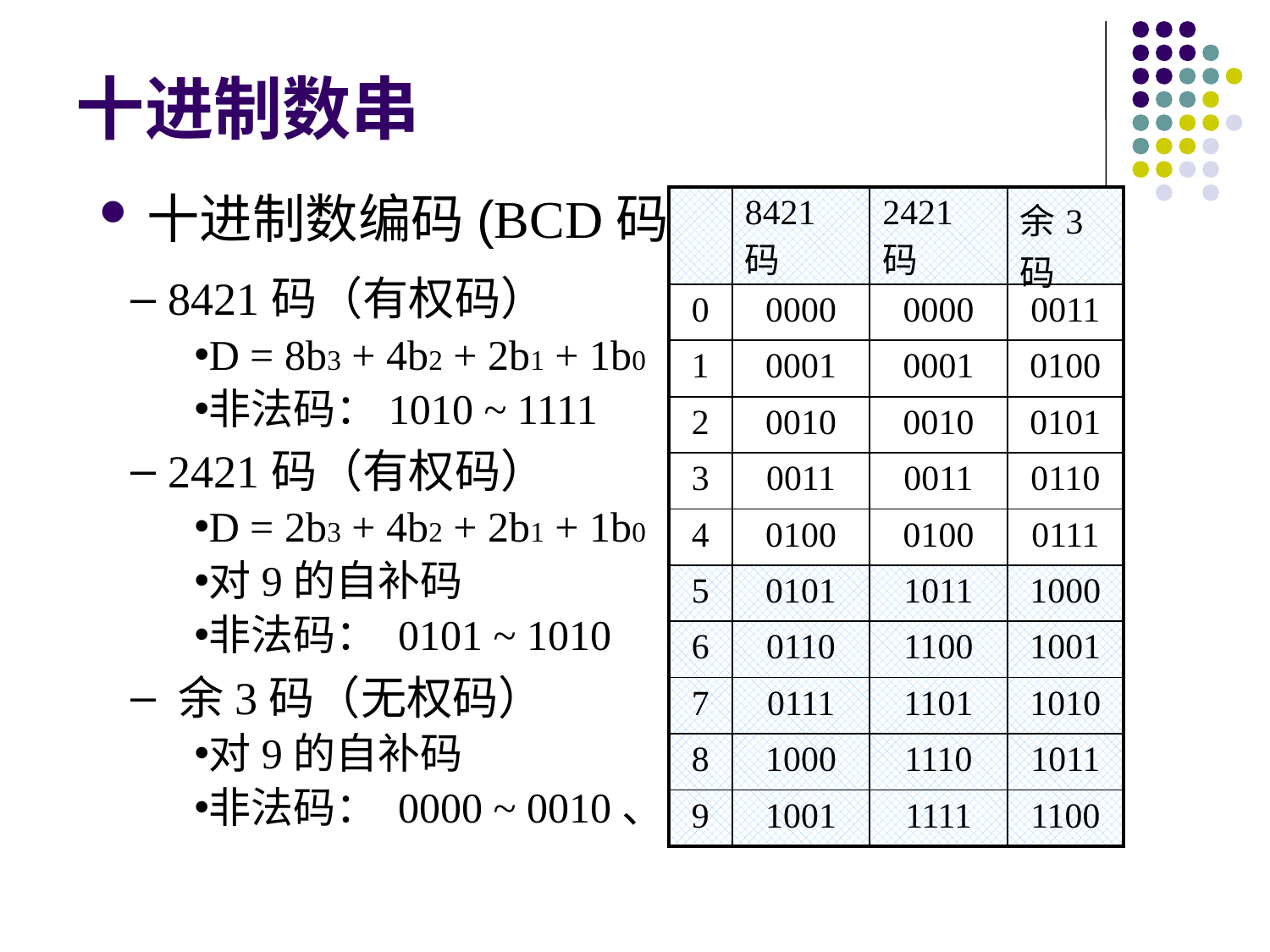

# 十进制数串
十进制数编码(BCD码)

|  | 8421码 | 2421码 | 余3码 |
| --- | --- | --- | --- |
| 0 | 0000 | 0000 | 0011 |
| 1 | 0001 | 0001 | 0100 |
| 2 | 0010 | 0010 | 0101 |
| 3 | 0011 | 0011 | 0110 |
| 4 | 0100 | 0100 | 0111 |
| 5 | 0101 | 1011 | 1000 |
| 6 | 0110 | 1100 | 1001 |
| 7 | 0111 | 1101 | 1010 |
| 8 | 1000 | 1110 | 1011 |
| 9 | 1001 | 1111 | 1100 |
 8421码（有权码）
D = 8b3 + 4b2 + 2b1 + 1b0
非法码：1010 ~ 1111
 2421码（有权码）
D = 2b3 + 4b2 + 2b1 + 1b0
对9的自补码
非法码： 0101 ~ 1010
 余3码（无权码）
对9的自补码
非法码： 0000 ~ 0010、1101 ~ 1111

62